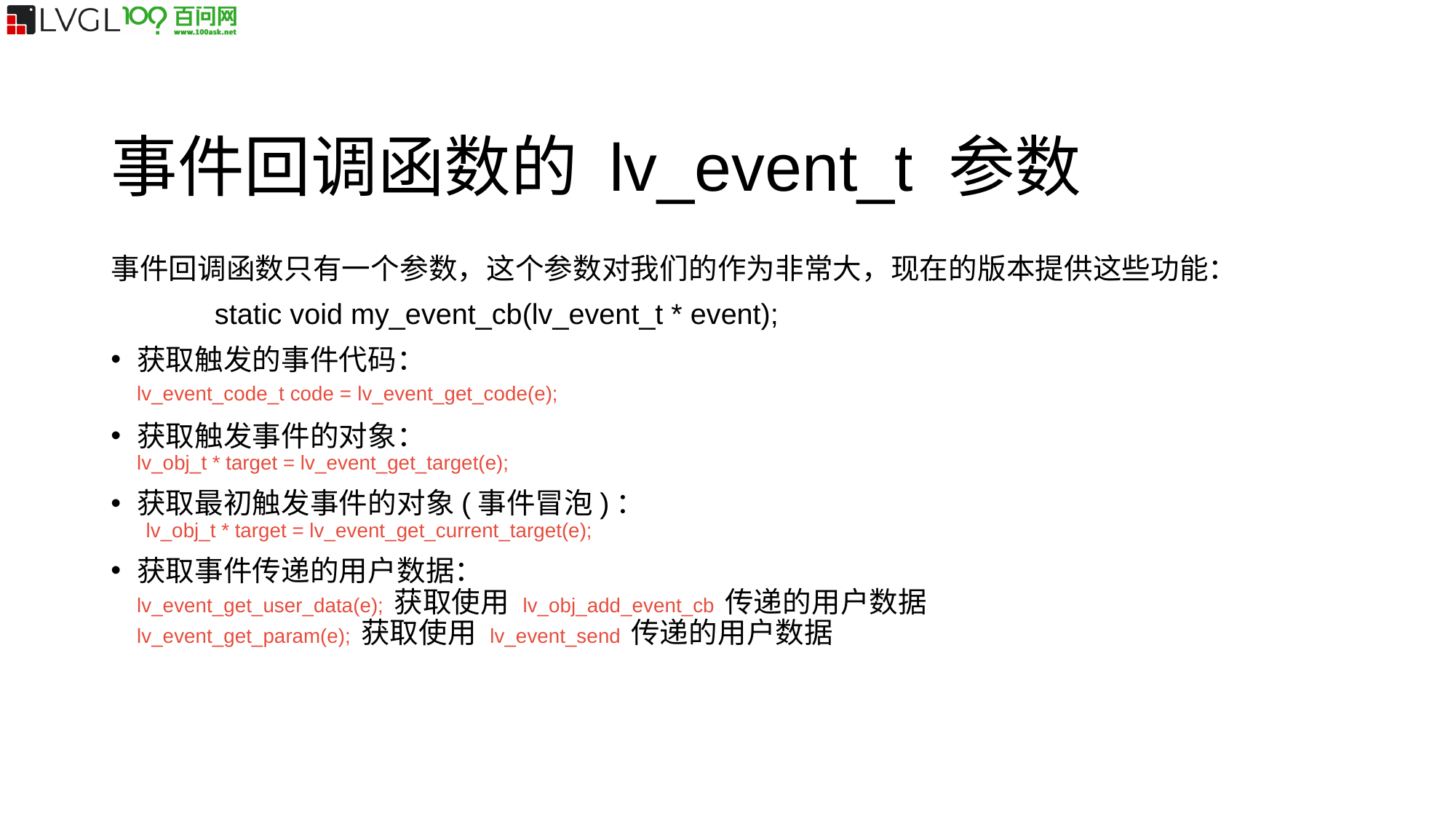

事件回调函数的 lv_event_t 参数
事件回调函数只有一个参数，这个参数对我们的作为非常大，现在的版本提供这些功能：
	static void my_event_cb(lv_event_t * event);
获取触发的事件代码：
	lv_event_code_t code = lv_event_get_code(e);
获取触发事件的对象：
	lv_obj_t * target = lv_event_get_target(e);
获取最初触发事件的对象(事件冒泡)：
	 lv_obj_t * target = lv_event_get_current_target(e);
获取事件传递的用户数据：
	lv_event_get_user_data(e); 获取使用 lv_obj_add_event_cb 传递的用户数据
	lv_event_get_param(e); 获取使用 lv_event_send 传递的用户数据